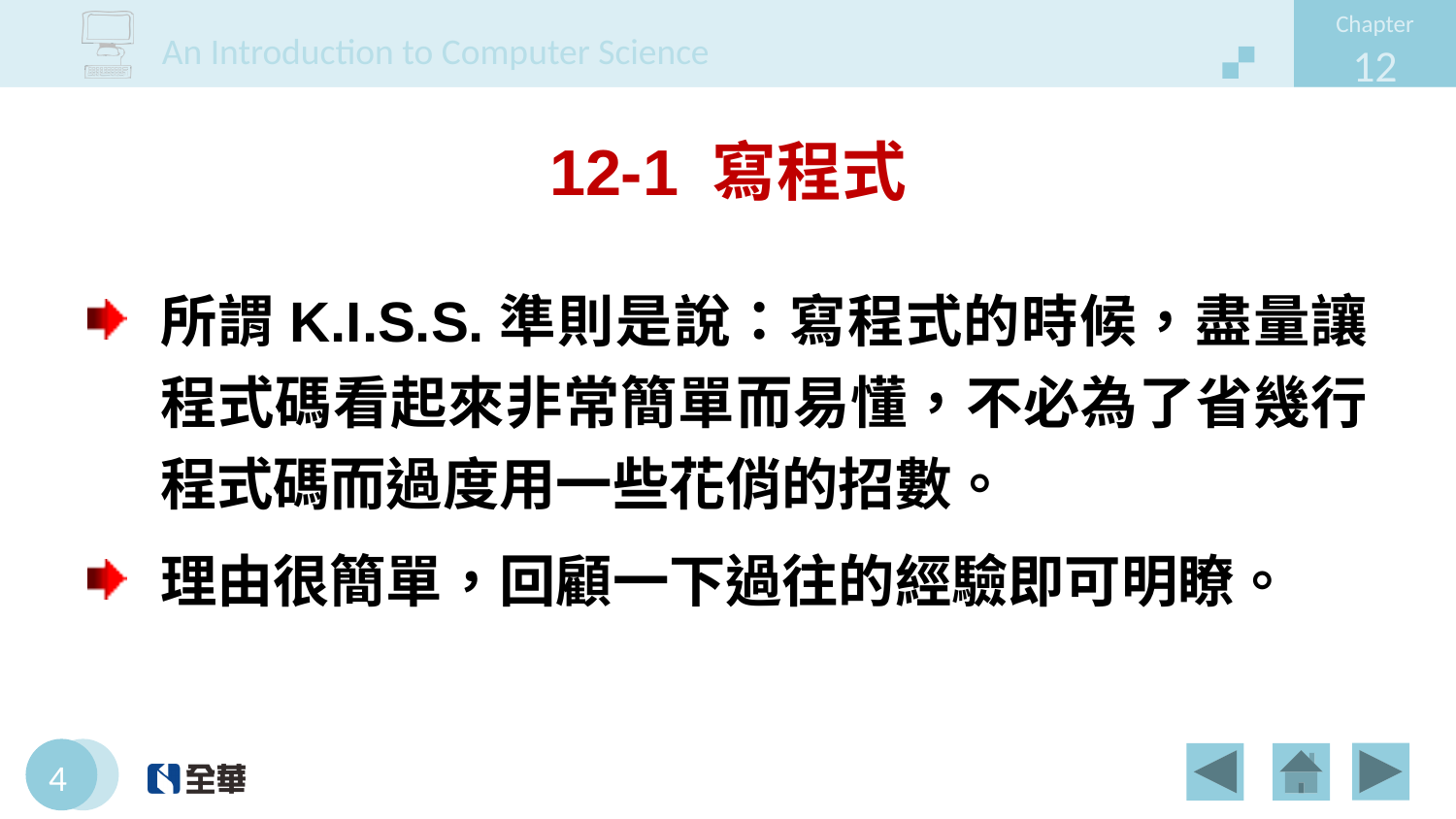

# 12-1 寫程式
所謂K.I.S.S.準則是說：寫程式的時候，盡量讓程式碼看起來非常簡單而易懂，不必為了省幾行程式碼而過度用一些花俏的招數。
理由很簡單，回顧一下過往的經驗即可明瞭。